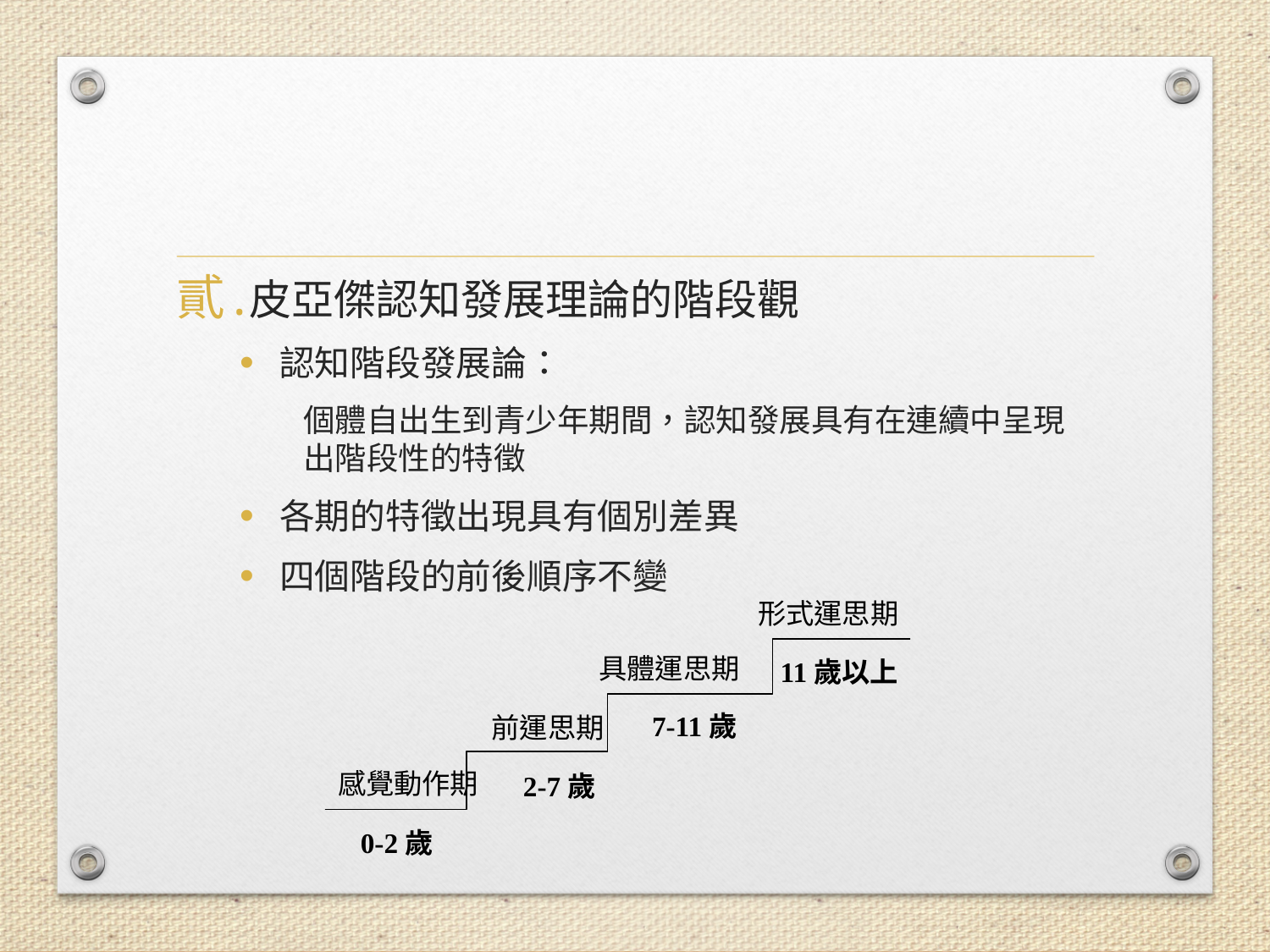

#
皮亞傑認知發展理論的階段觀
認知階段發展論：
個體自出生到青少年期間，認知發展具有在連續中呈現出階段性的特徵
各期的特徵出現具有個別差異
四個階段的前後順序不變
形式運思期
具體運思期
11歲以上
7-11歲
前運思期
感覺動作期
2-7歲
0-2歲